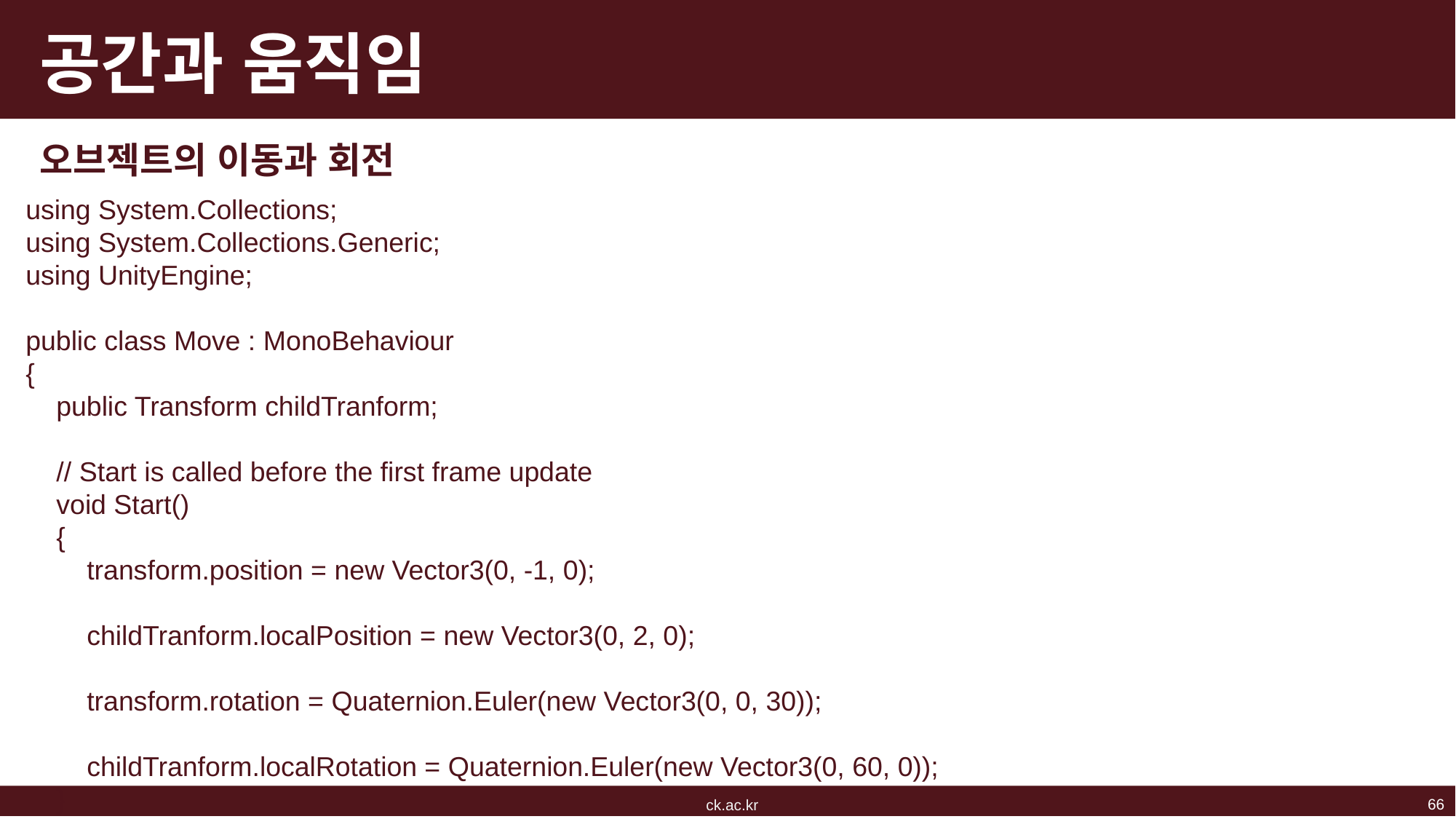

# 공간과 움직임
오브젝트의 이동과 회전
using System.Collections;
using System.Collections.Generic;
using UnityEngine;

public class Move : MonoBehaviour
{
    public Transform childTranform;

    // Start is called before the first frame update
    void Start()
    {
        transform.position = new Vector3(0, -1, 0);

        childTranform.localPosition = new Vector3(0, 2, 0);

        transform.rotation = Quaternion.Euler(new Vector3(0, 0, 30));

        childTranform.localRotation = Quaternion.Euler(new Vector3(0, 60, 0));
    }
66
ck.ac.kr